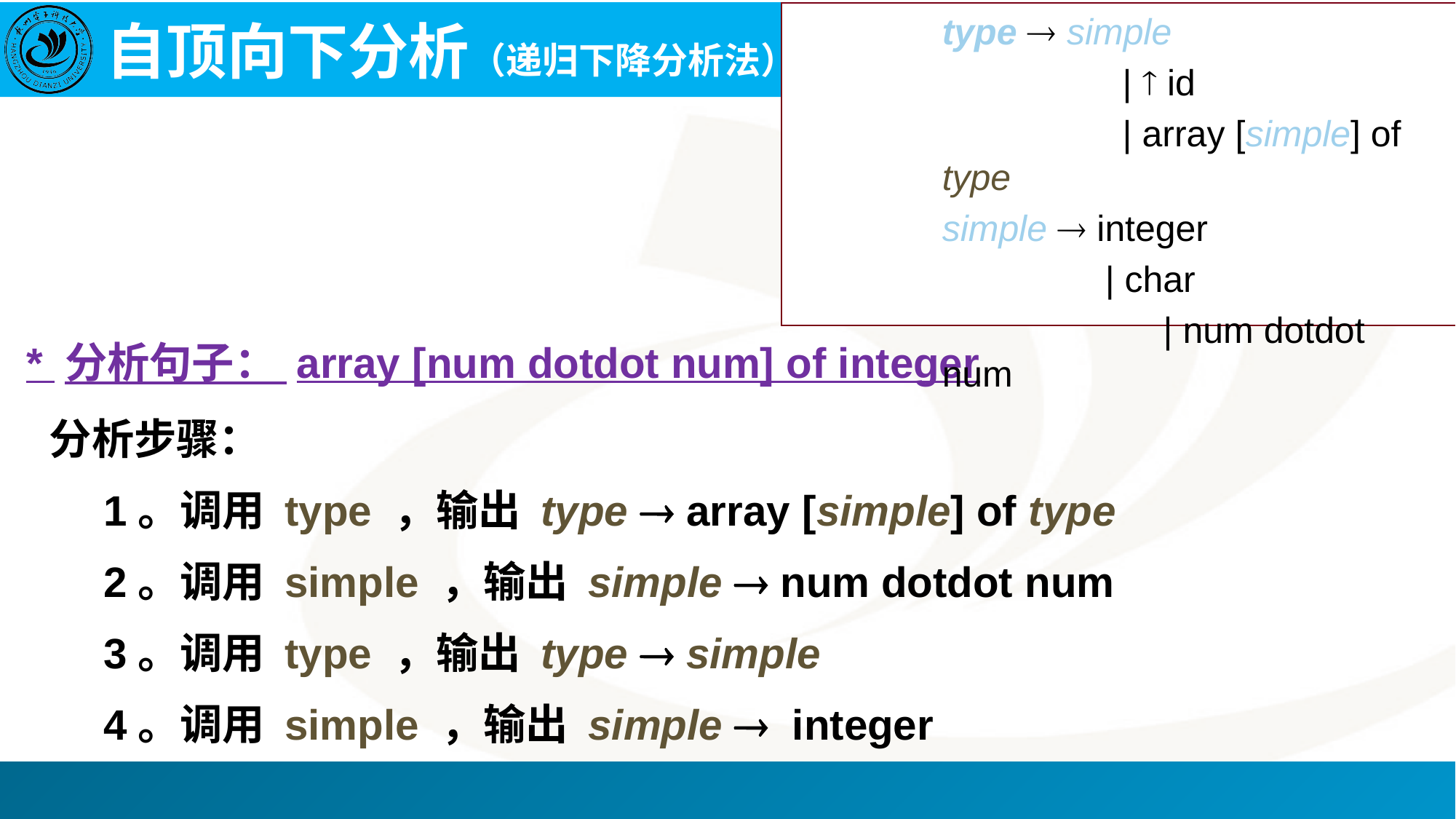

type → simple
		       | ↑ id
	    	       | array [simple] of type
	simple → integer
	                | char
		           | num dotdot num
# 自顶向下分析（递归下降分析法）
* 分析句子： array [num dotdot num] of integer
分析步骤：
1。调用 type ，输出 type → array [simple] of type
2。调用 simple ，输出 simple → num dotdot num
3。调用 type ，输出 type → simple
4。调用 simple ，输出 simple →  integer
61